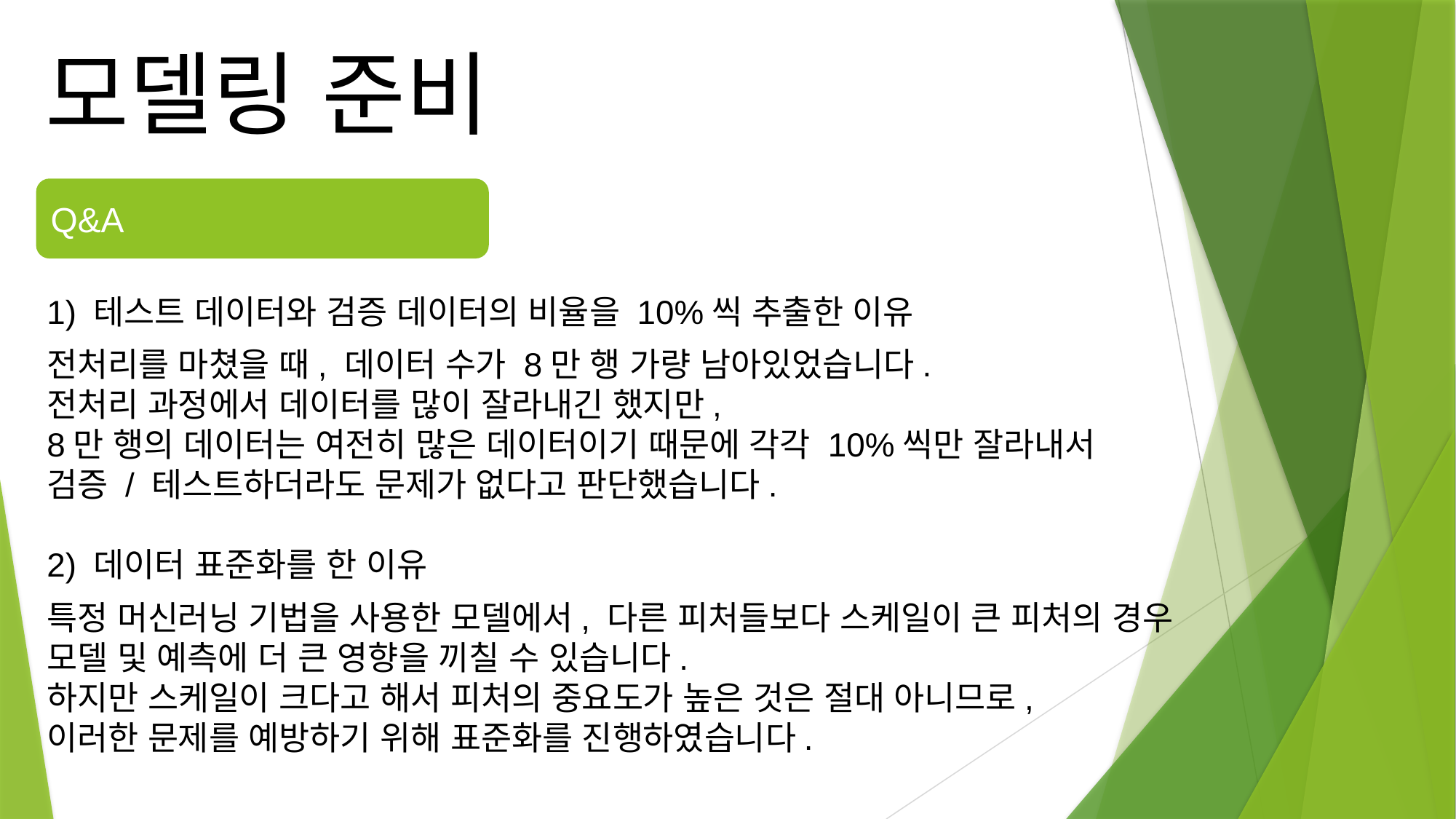

모델링 준비
Q&A
1) 테스트 데이터와 검증 데이터의 비율을 10%씩 추출한 이유

전처리를 마쳤을 때, 데이터 수가 8만 행 가량 남아있었습니다.
전처리 과정에서 데이터를 많이 잘라내긴 했지만,
8만 행의 데이터는 여전히 많은 데이터이기 때문에 각각 10%씩만 잘라내서
검증 / 테스트하더라도 문제가 없다고 판단했습니다.

2) 데이터 표준화를 한 이유

특정 머신러닝 기법을 사용한 모델에서, 다른 피처들보다 스케일이 큰 피처의 경우
모델 및 예측에 더 큰 영향을 끼칠 수 있습니다.
하지만 스케일이 크다고 해서 피처의 중요도가 높은 것은 절대 아니므로,
이러한 문제를 예방하기 위해 표준화를 진행하였습니다.